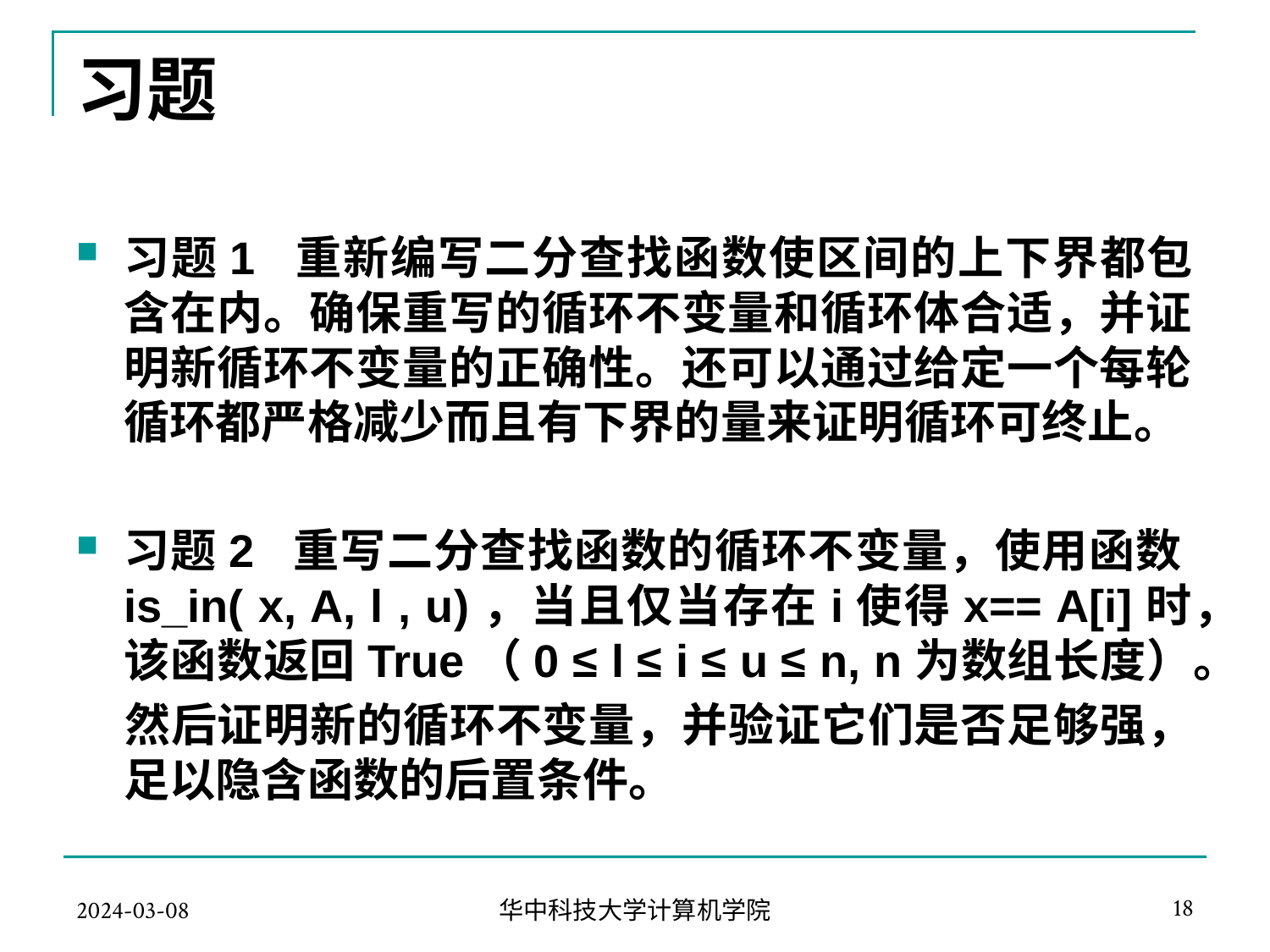

# 习题
习题1  重新编写二分查找函数使区间的上下界都包含在内。确保重写的循环不变量和循环体合适，并证明新循环不变量的正确性。还可以通过给定一个每轮循环都严格减少而且有下界的量来证明循环可终止。

习题2  重写二分查找函数的循环不变量，使用函数is_in( x, A, l , u)，当且仅当存在i使得x== A[i]时，该函数返回True（0 ≤ l ≤ i ≤ u ≤ n, n为数组长度）。
	然后证明新的循环不变量，并验证它们是否足够强，足以隐含函数的后置条件。
2024-03-08
18
华中科技大学计算机学院